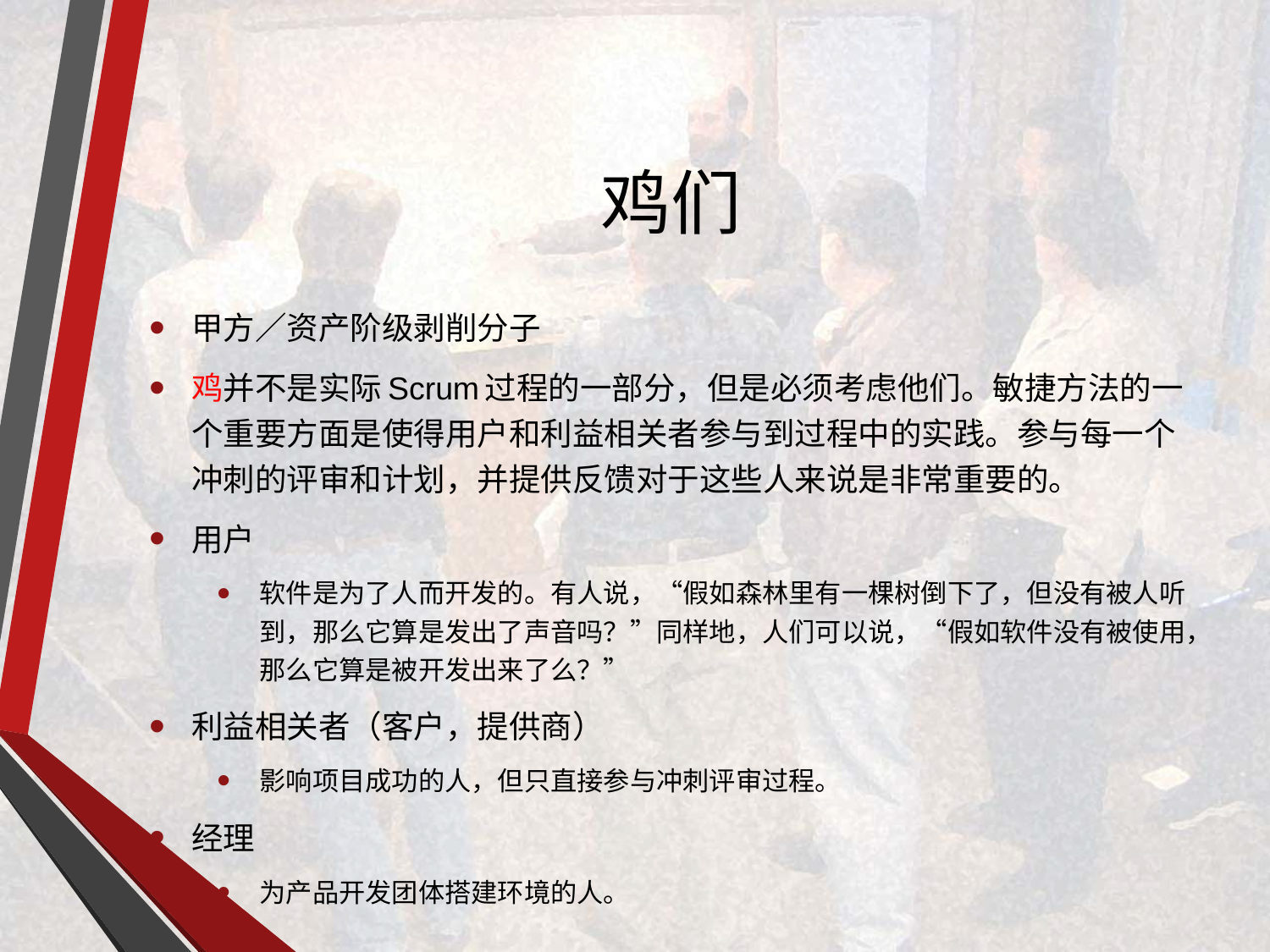

# 鸡们
甲方／资产阶级剥削分子
鸡并不是实际Scrum过程的一部分，但是必须考虑他们。敏捷方法的一个重要方面是使得用户和利益相关​​者参与到过程中的实践。参与每一个冲刺的评审和计划，并提供反馈对于这些人来说是非常重要的。
用户
软件是为了人而开发的。有人说，“假如森林里有一棵树倒下了，但没有被人听到，那么它算是发出了声音吗？”同样地，人们可以说，“假如软件没有被使用，那么它算是被开发出来了么？”
利益相关者（客户，提供商）
影响项目成功的人，但只直接参与冲刺评审过程。
经理
为产品开发团体搭建环境的人。